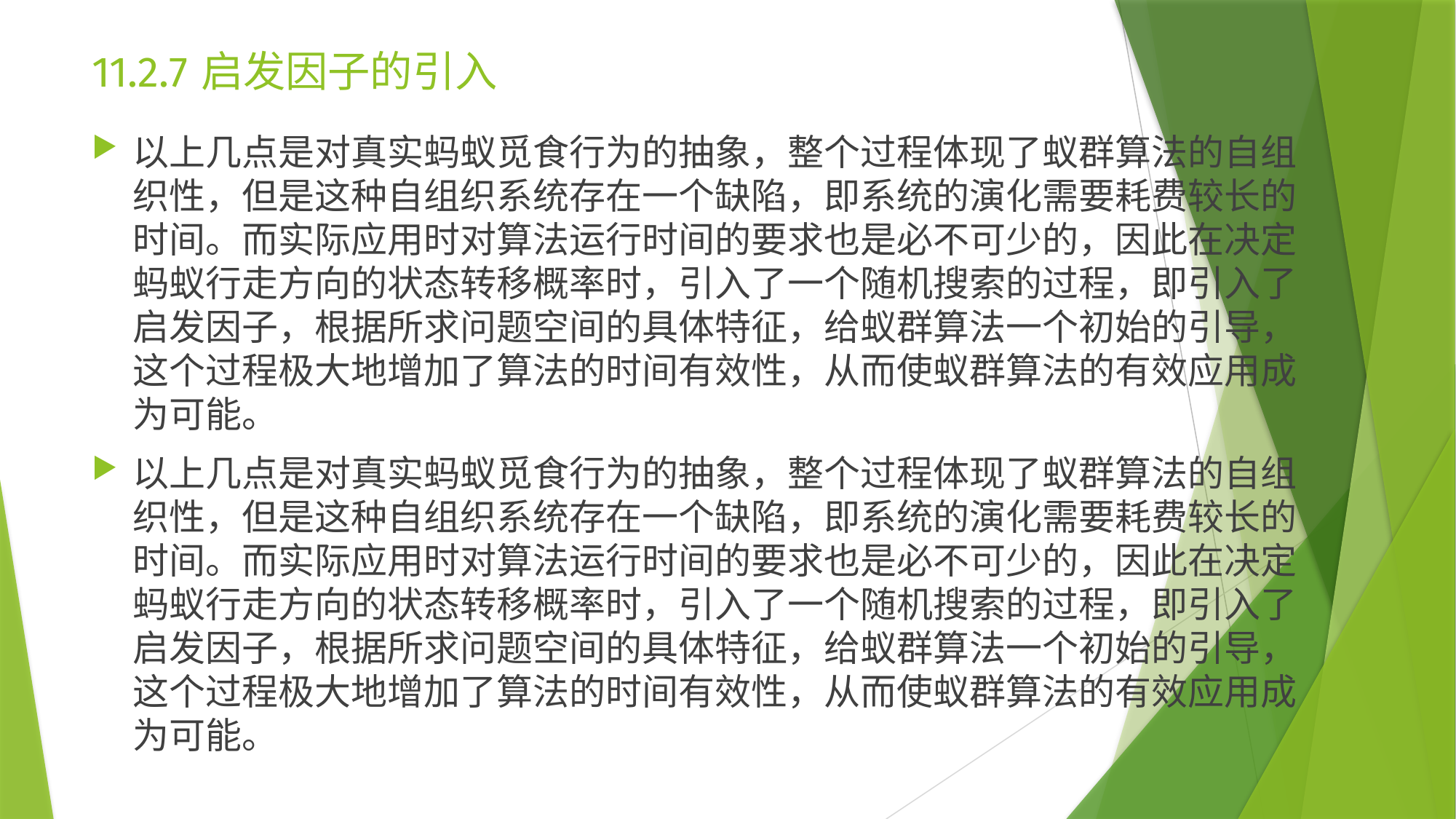

11.2.7 	启发因子的引入
以上几点是对真实蚂蚁觅食行为的抽象，整个过程体现了蚁群算法的自组织性，但是这种自组织系统存在一个缺陷，即系统的演化需要耗费较长的时间。而实际应用时对算法运行时间的要求也是必不可少的，因此在决定蚂蚁行走方向的状态转移概率时，引入了一个随机搜索的过程，即引入了启发因子，根据所求问题空间的具体特征，给蚁群算法一个初始的引导，这个过程极大地增加了算法的时间有效性，从而使蚁群算法的有效应用成为可能。
以上几点是对真实蚂蚁觅食行为的抽象，整个过程体现了蚁群算法的自组织性，但是这种自组织系统存在一个缺陷，即系统的演化需要耗费较长的时间。而实际应用时对算法运行时间的要求也是必不可少的，因此在决定蚂蚁行走方向的状态转移概率时，引入了一个随机搜索的过程，即引入了启发因子，根据所求问题空间的具体特征，给蚁群算法一个初始的引导，这个过程极大地增加了算法的时间有效性，从而使蚁群算法的有效应用成为可能。